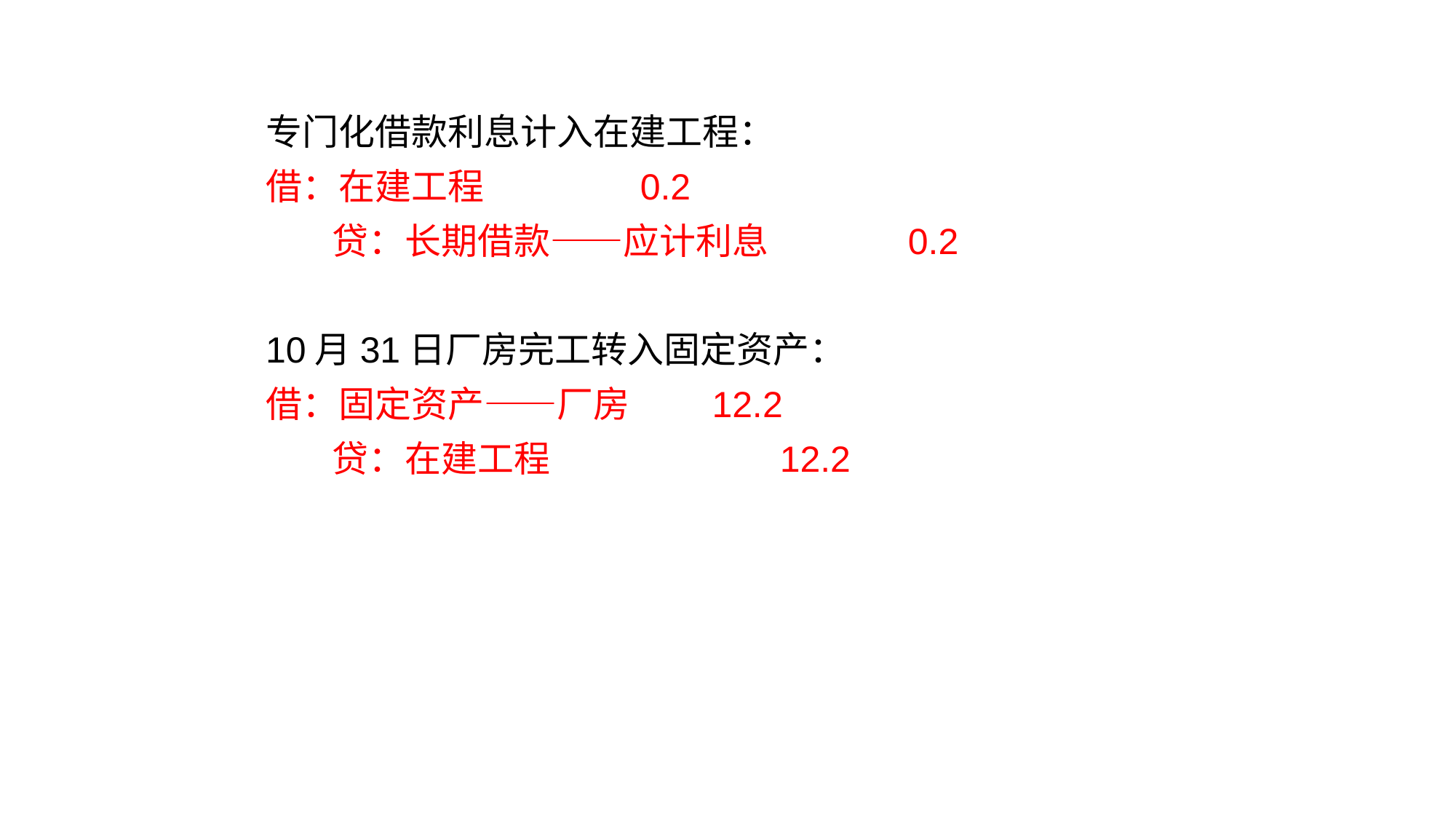

专门化借款利息计入在建工程：
借：在建工程                  0.2
       贷：长期借款——应计利息                0.2

10月31日厂房完工转入固定资产：
借：固定资产——厂房         12.2
       贷：在建工程                           12.2